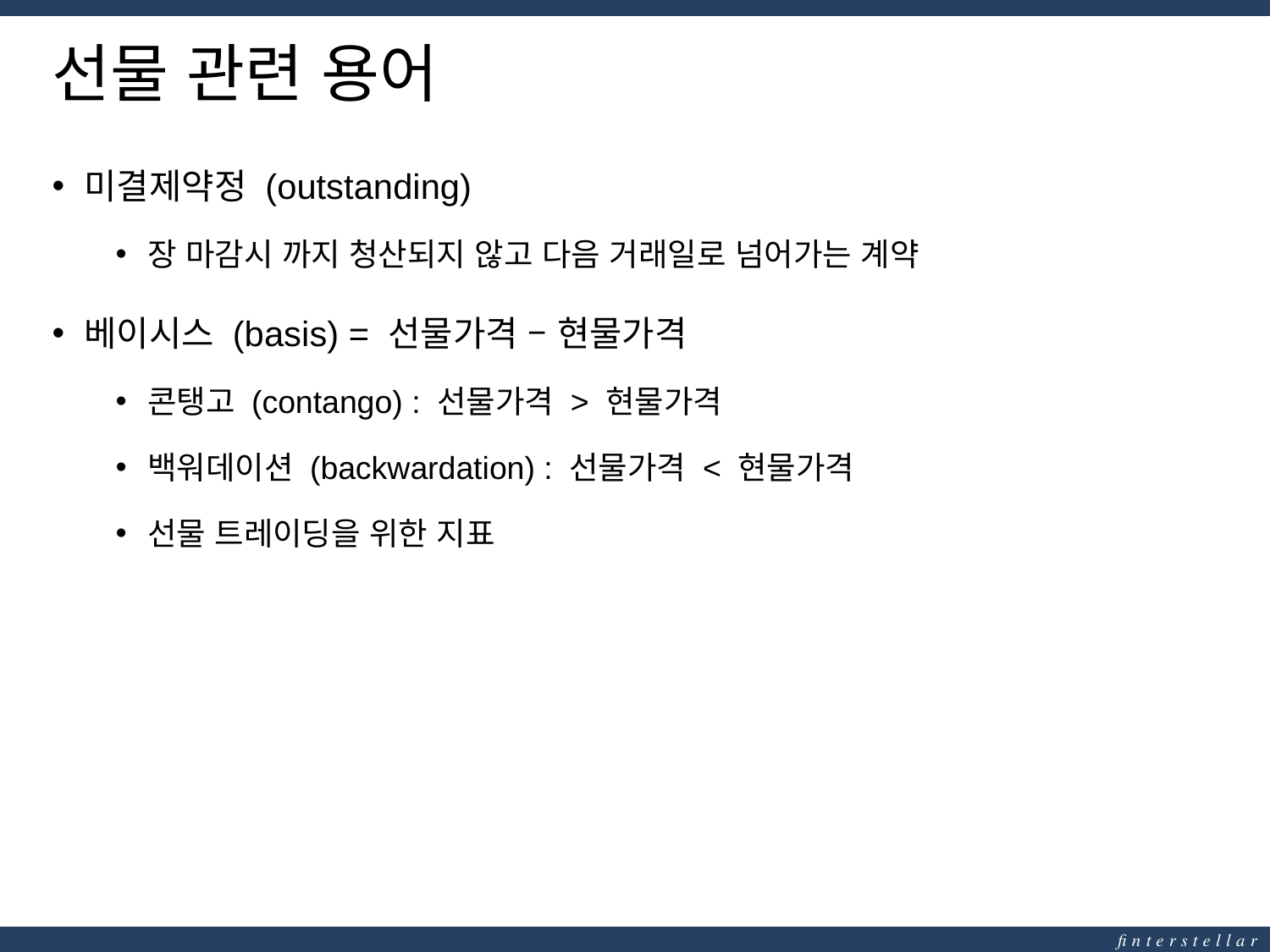

# 선물 관련 용어
미결제약정 (outstanding)
장 마감시 까지 청산되지 않고 다음 거래일로 넘어가는 계약
베이시스 (basis) = 선물가격 – 현물가격
콘탱고 (contango) : 선물가격 > 현물가격
백워데이션 (backwardation) : 선물가격 < 현물가격
선물 트레이딩을 위한 지표